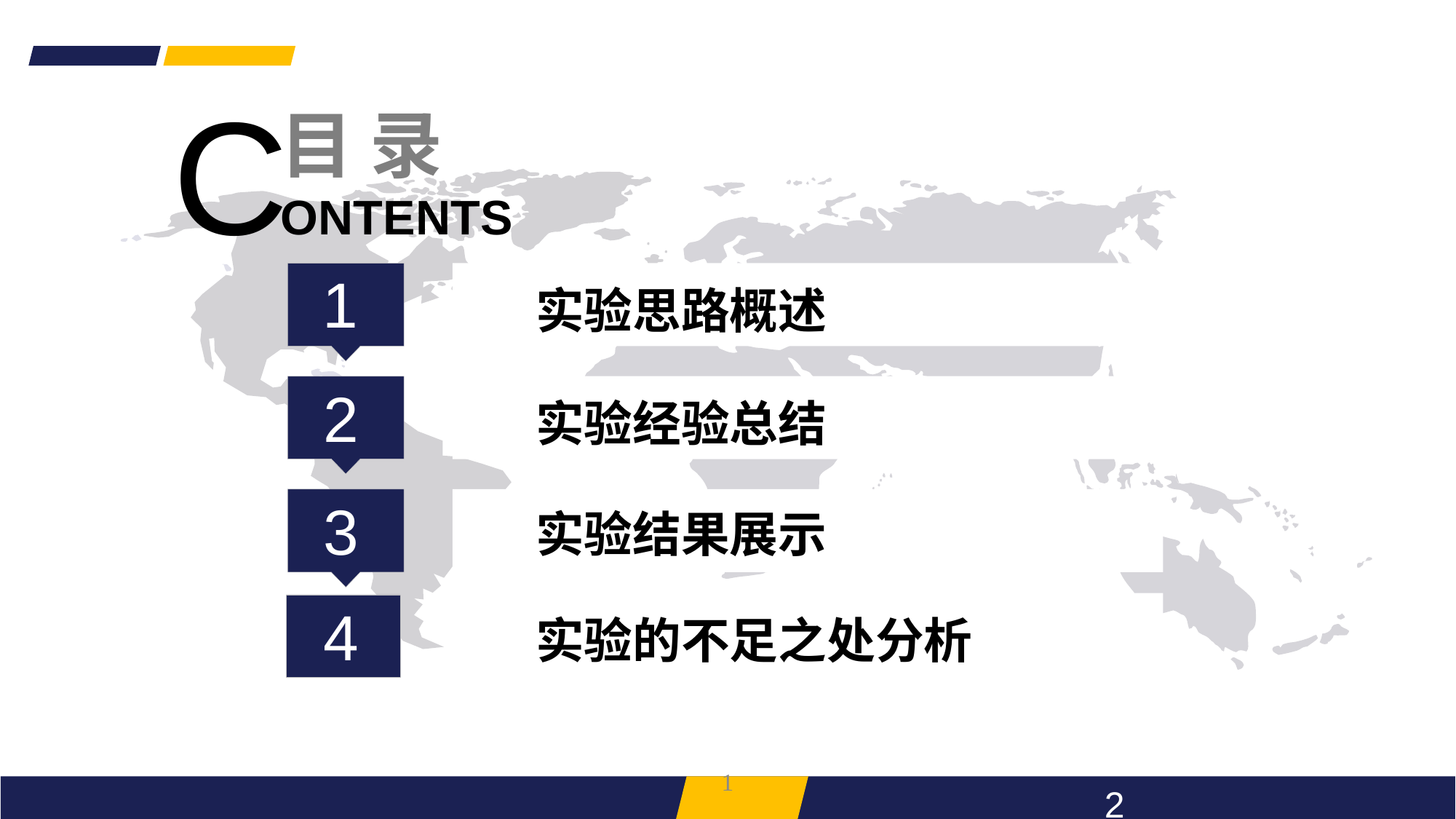

目 录 ONTENTS
C

1

实验思路概述
2

实验经验总结
3

实验结果展示
4

实验的不足之处分析
1
2
2